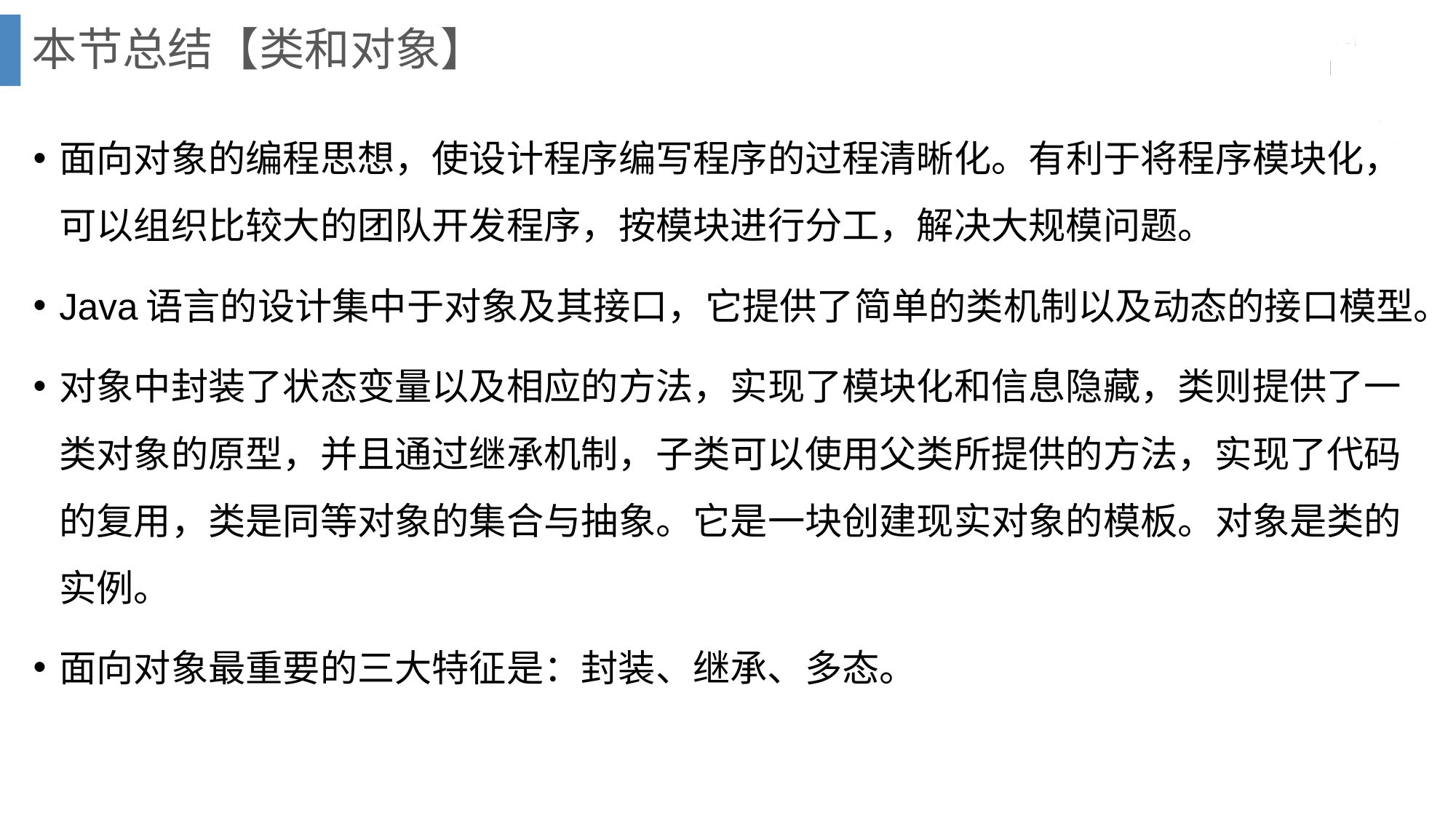

# 本节总结【类和对象】
面向对象的编程思想，使设计程序编写程序的过程清晰化。有利于将程序模块化，可以组织比较大的团队开发程序，按模块进行分工，解决大规模问题。
Java语言的设计集中于对象及其接口，它提供了简单的类机制以及动态的接口模型。
对象中封装了状态变量以及相应的方法，实现了模块化和信息隐藏，类则提供了一类对象的原型，并且通过继承机制，子类可以使用父类所提供的方法，实现了代码的复用，类是同等对象的集合与抽象。它是一块创建现实对象的模板。对象是类的实例。
面向对象最重要的三大特征是：封装、继承、多态。